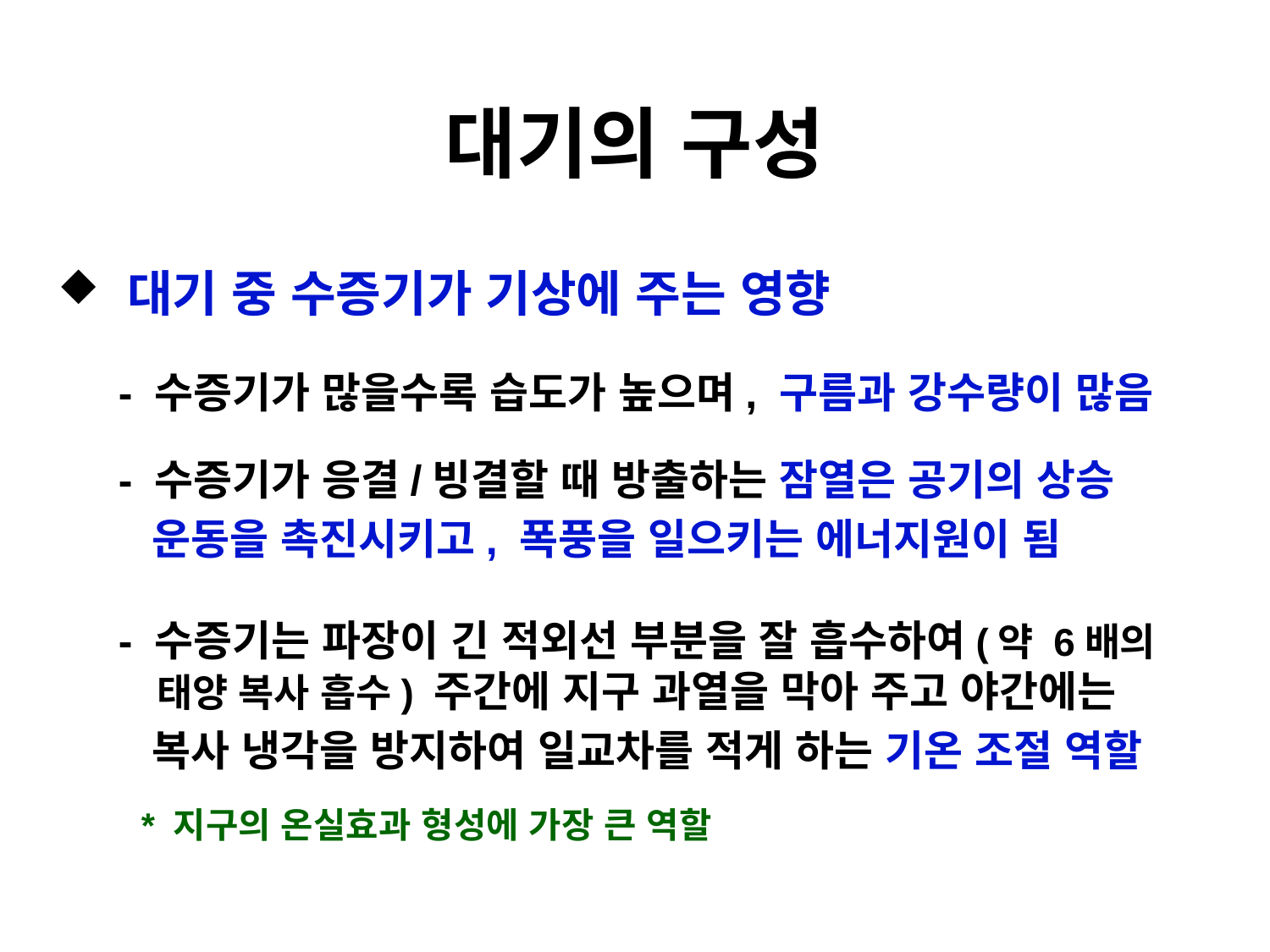

# 대기의 구성
 대기 중 수증기가 기상에 주는 영향
   - 수증기가 많을수록 습도가 높으며, 구름과 강수량이 많음
   - 수증기가 응결/빙결할 때 방출하는 잠열은 공기의 상승
     운동을 촉진시키고, 폭풍을 일으키는 에너지원이 됨
   - 수증기는 파장이 긴 적외선 부분을 잘 흡수하여(약 6배의
      태양 복사 흡수) 주간에 지구 과열을 막아 주고 야간에는
     복사 냉각을 방지하여 일교차를 적게 하는 기온 조절 역할
      * 지구의 온실효과 형성에 가장 큰 역할